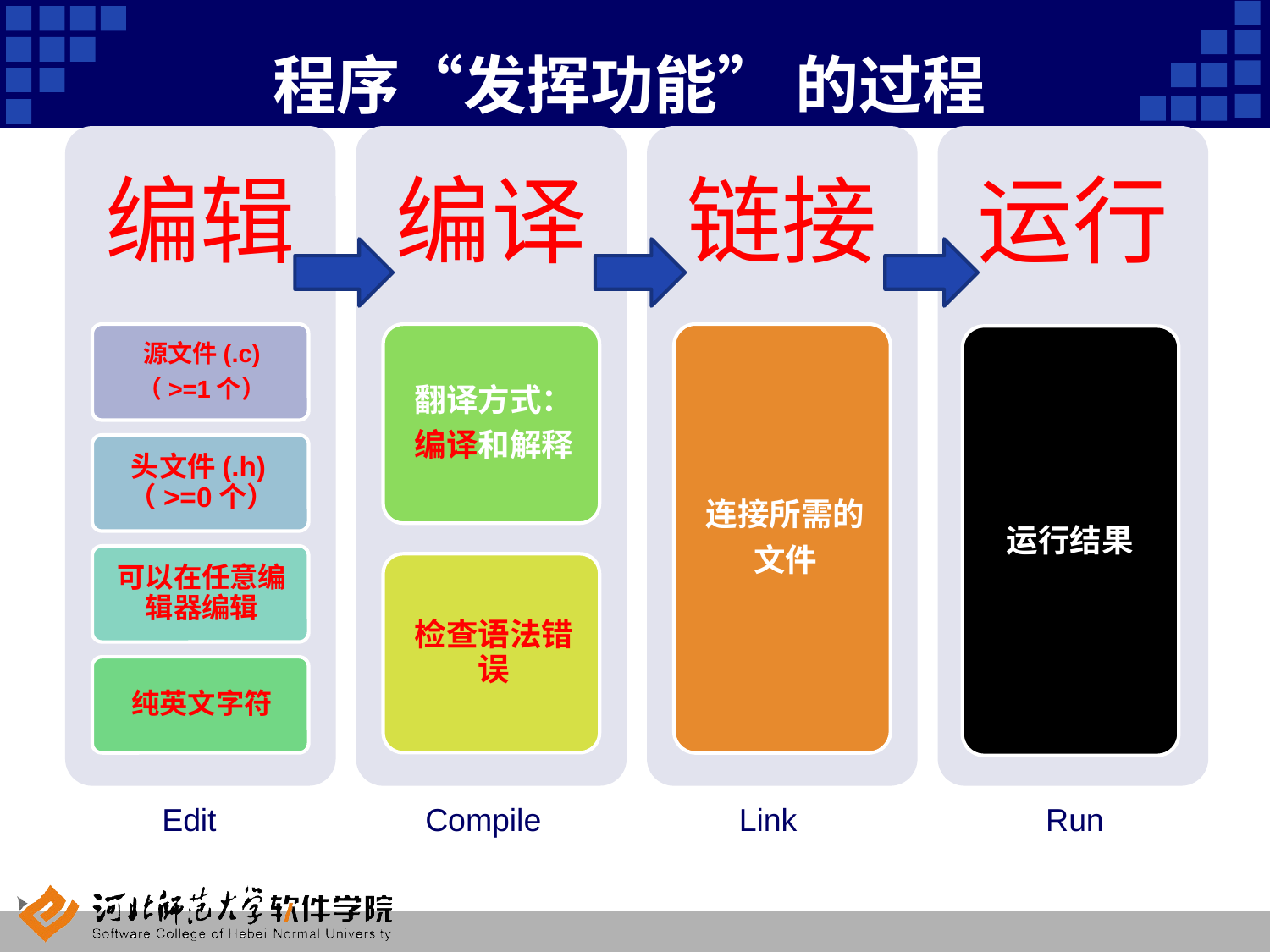

# 程序“发挥功能” 的过程
编辑
源文件(.c)
（>=1个）
头文件(.h)（>=0个）
可以在任意编辑器编辑
纯英文字符
编译
翻译方式：
编译和解释
检查语法错误
链接
连接所需的
文件
运行

运行结果
Edit
Compile
Link
Run